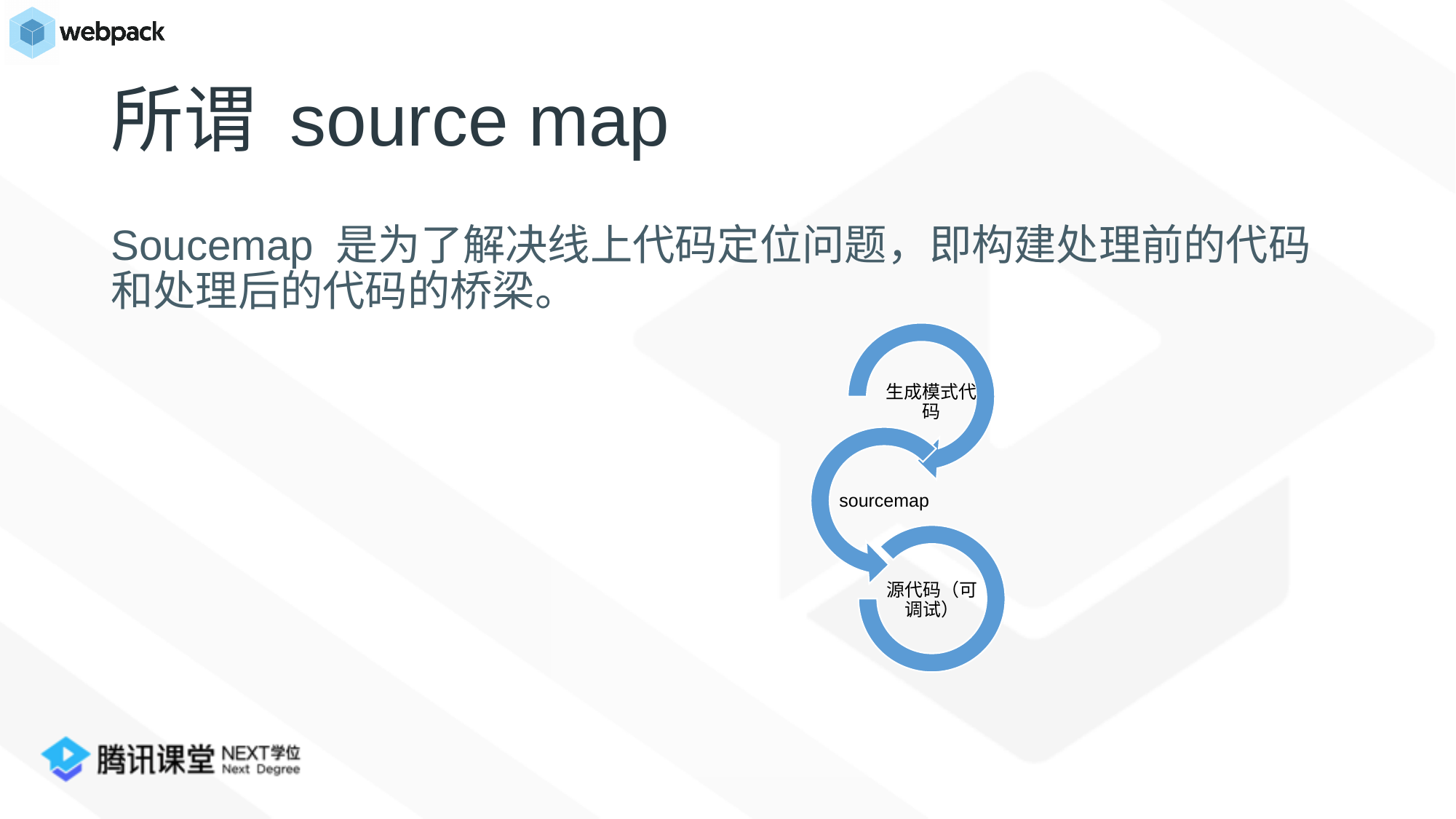

# 所谓 source map
Soucemap 是为了解决线上代码定位问题，即构建处理前的代码和处理后的代码的桥梁。

生成模式代码
sourcemap
源代码（可调试）